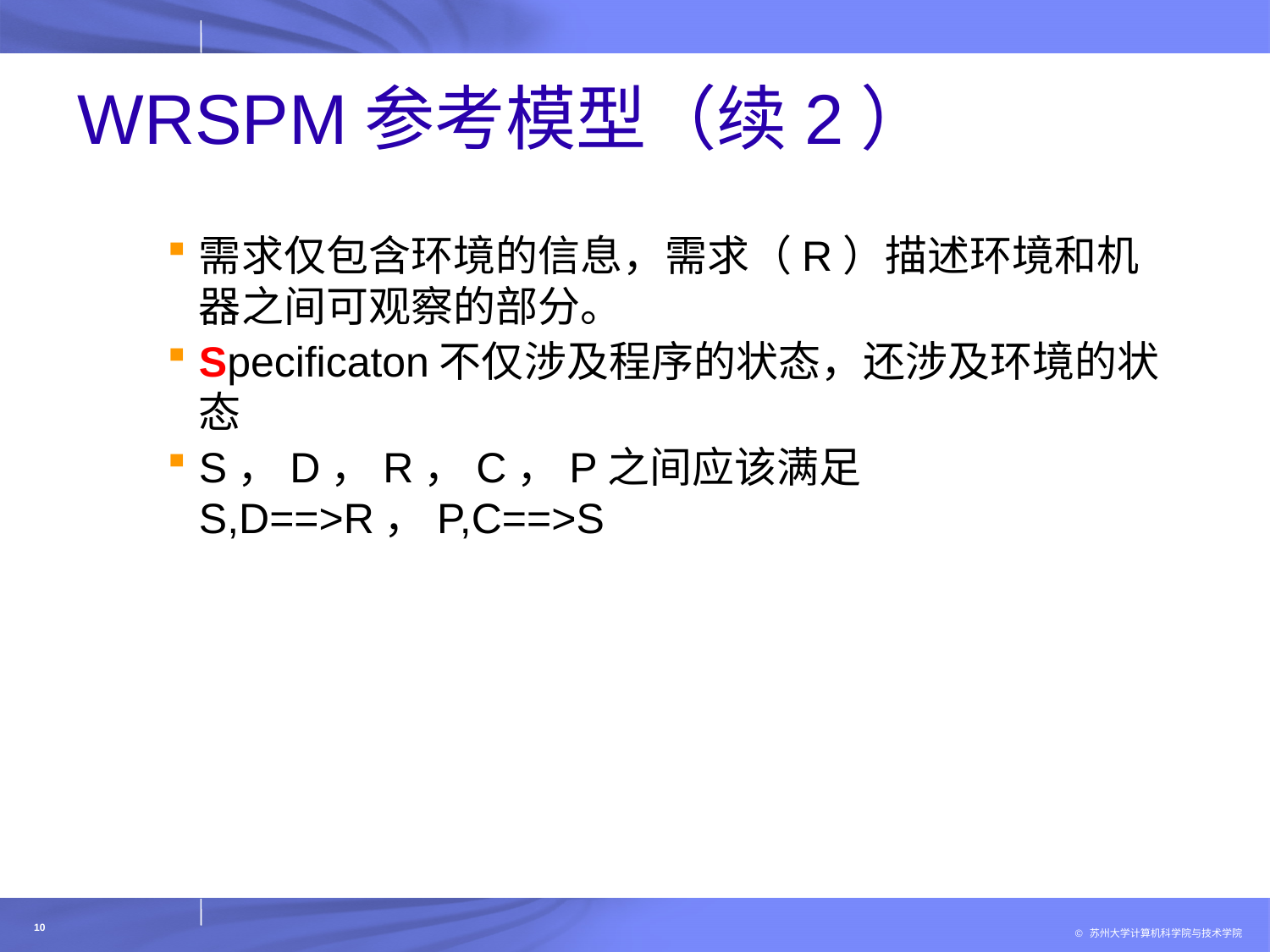

# WRSPM参考模型（续2）
需求仅包含环境的信息，需求（R）描述环境和机器之间可观察的部分。
Specificaton不仅涉及程序的状态，还涉及环境的状态
S，D，R，C，P之间应该满足S,D==>R，P,C==>S
10